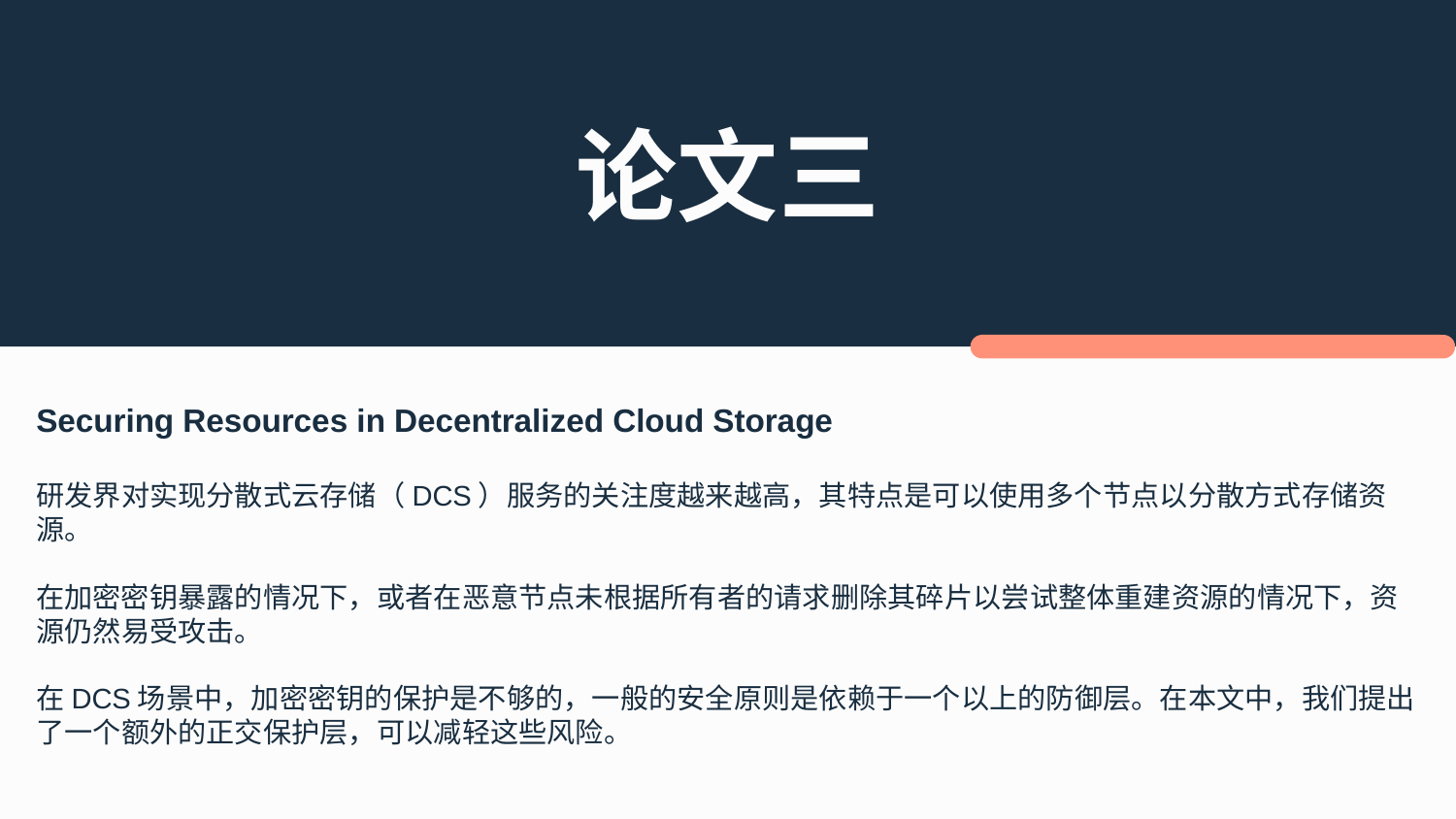

# 论文三

Securing Resources in Decentralized Cloud Storage

研发界对实现分散式云存储（DCS）服务的关注度越来越高，其特点是可以使用多个节点以分散方式存储资源。

在加密密钥暴露的情况下，或者在恶意节点未根据所有者的请求删除其碎片以尝试整体重建资源的情况下，资源仍然易受攻击。

在DCS场景中，加密密钥的保护是不够的，一般的安全原则是依赖于一个以上的防御层。在本文中，我们提出了一个额外的正交保护层，可以减轻这些风险。